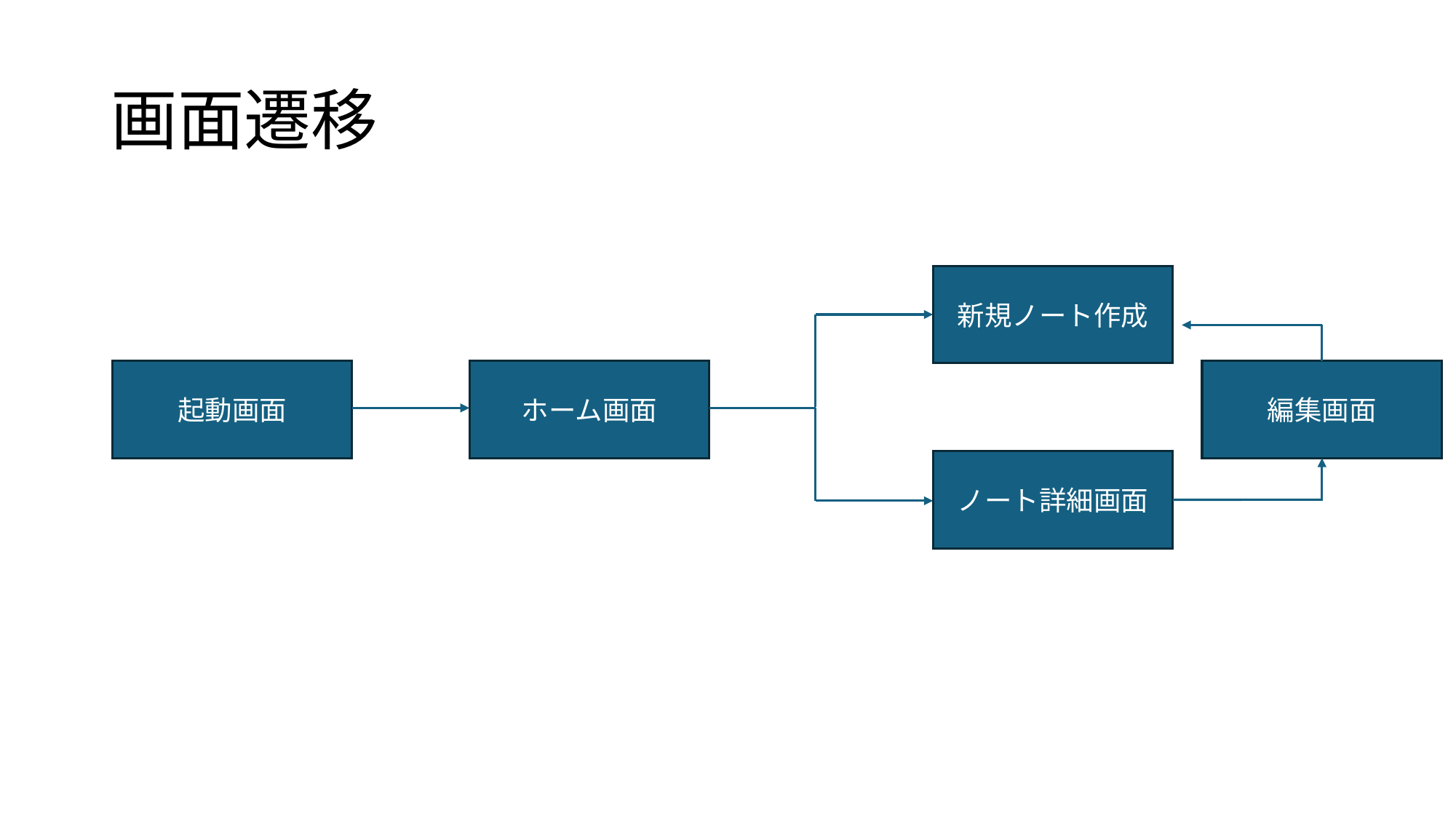

# 画面遷移
新規ノート作成
起動画面
ホーム画面
編集画面
ノート詳細画面